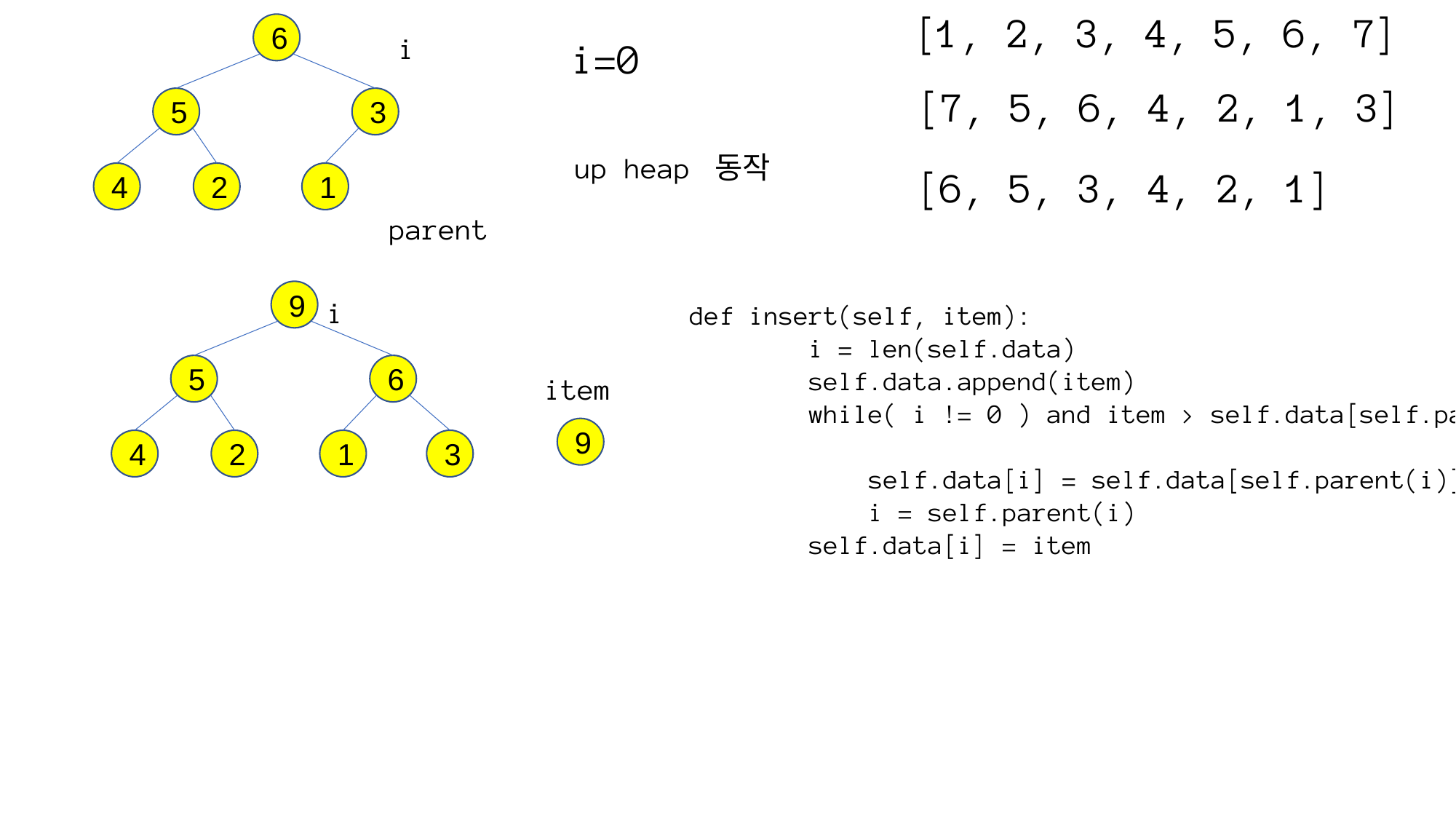

[1, 2, 3, 4, 5, 6, 7]
6
i
i=0
[7, 5, 6, 4, 2, 1, 3]
5
3
up heap 동작
[6, 5, 3, 4, 2, 1]
4
2
1
parent
9
i
def insert(self, item):
        i = len(self.data)
        self.data.append(item)
        while( i != 0 ) and item > self.data[self.parent(i)]:

            self.data[i] = self.data[self.parent(i)]
            i = self.parent(i)
        self.data[i] = item
5
6
item
9
4
2
1
3